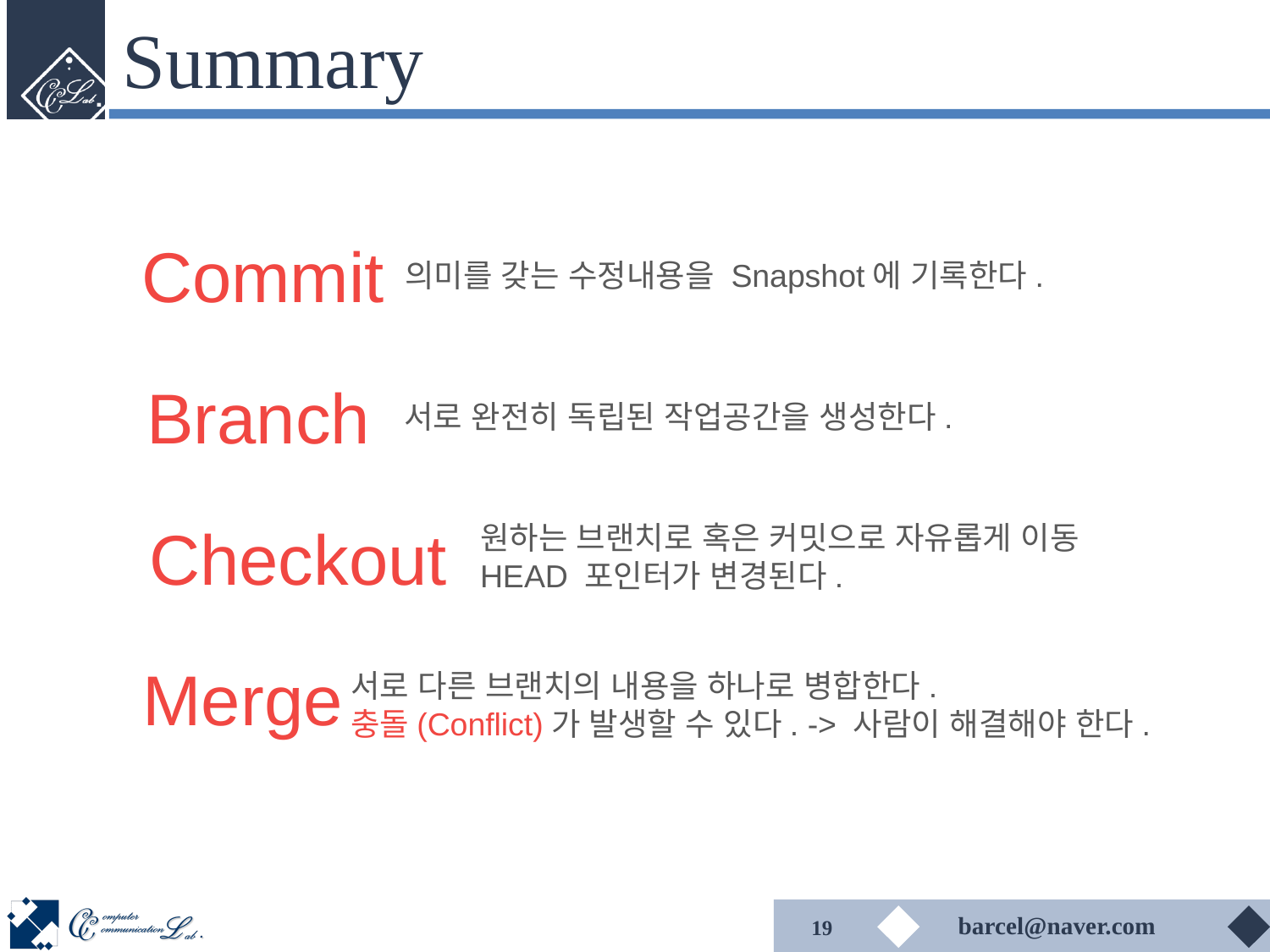

# Summary
Commit
의미를 갖는 수정내용을 Snapshot에 기록한다.
Branch
서로 완전히 독립된 작업공간을 생성한다.
Checkout
원하는 브랜치로 혹은 커밋으로 자유롭게 이동
HEAD 포인터가 변경된다.
Merge
서로 다른 브랜치의 내용을 하나로 병합한다.
충돌(Conflict)가 발생할 수 있다. -> 사람이 해결해야 한다.
Master